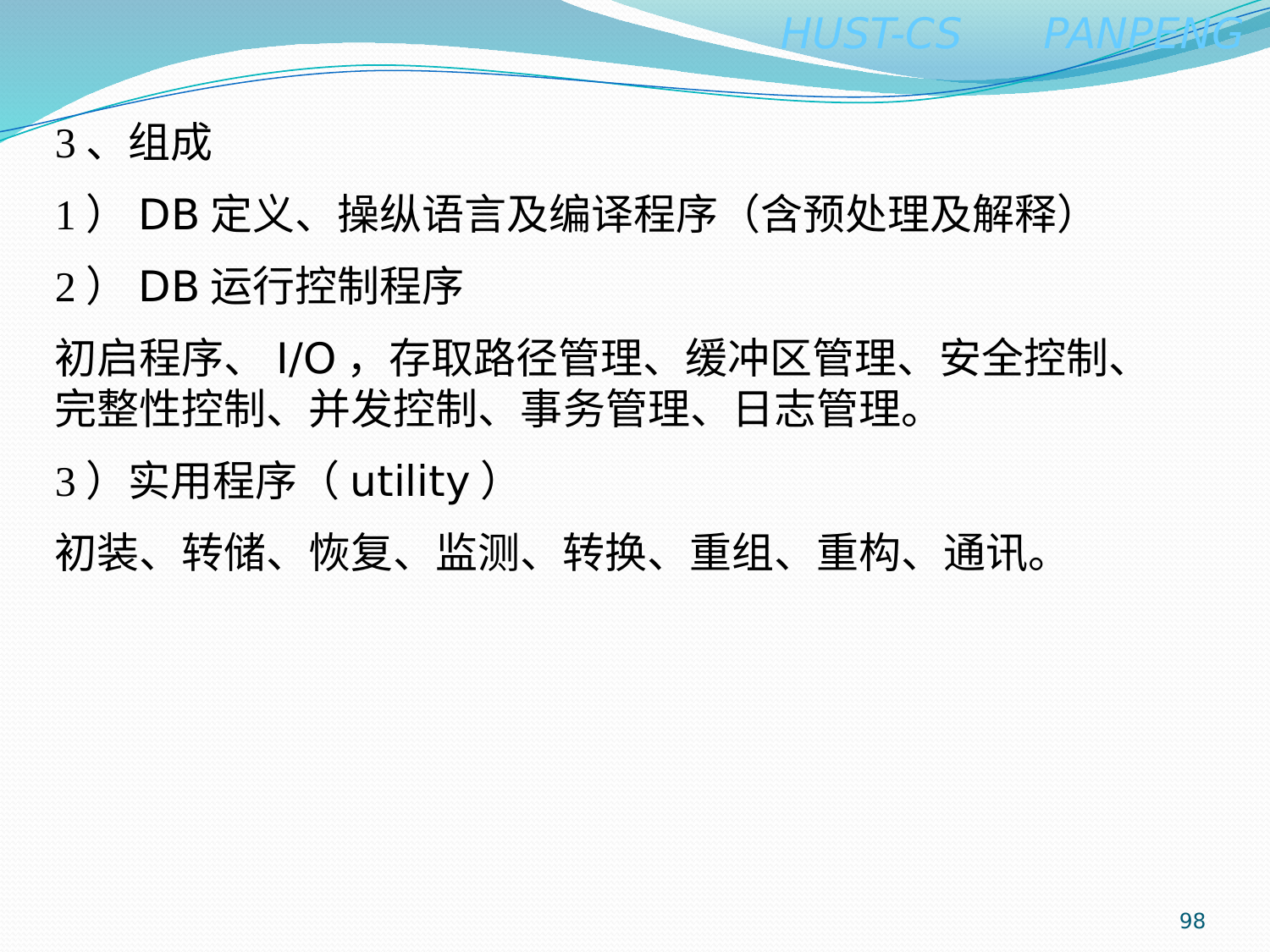

3、组成
1）DB定义、操纵语言及编译程序（含预处理及解释）
2）DB运行控制程序
初启程序、I/O，存取路径管理、缓冲区管理、安全控制、完整性控制、并发控制、事务管理、日志管理。
3）实用程序（utility）
初装、转储、恢复、监测、转换、重组、重构、通讯。
98